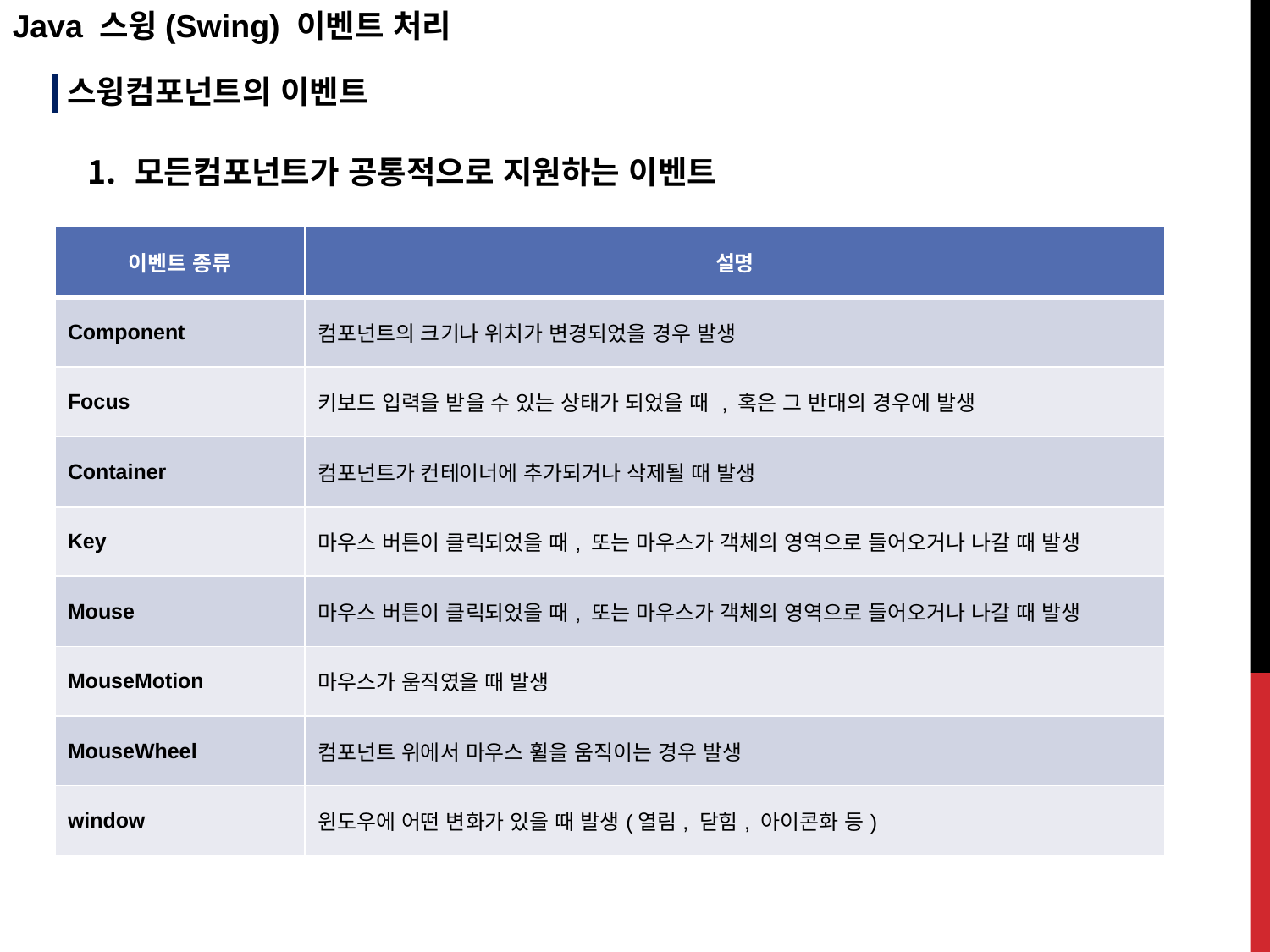

Java 스윙(Swing) 이벤트 처리
스윙컴포넌트의 이벤트
모든컴포넌트가 공통적으로 지원하는 이벤트
| 이벤트 종류 | 설명 |
| --- | --- |
| Component | 컴포넌트의 크기나 위치가 변경되었을 경우 발생 |
| Focus | 키보드 입력을 받을 수 있는 상태가 되었을 때 , 혹은 그 반대의 경우에 발생 |
| Container | 컴포넌트가 컨테이너에 추가되거나 삭제될 때 발생 |
| Key | 마우스 버튼이 클릭되었을 때, 또는 마우스가 객체의 영역으로 들어오거나 나갈 때 발생 |
| Mouse | 마우스 버튼이 클릭되었을 때, 또는 마우스가 객체의 영역으로 들어오거나 나갈 때 발생 |
| MouseMotion | 마우스가 움직였을 때 발생 |
| MouseWheel | 컴포넌트 위에서 마우스 휠을 움직이는 경우 발생 |
| window | 윈도우에 어떤 변화가 있을 때 발생(열림, 닫힘, 아이콘화 등) |